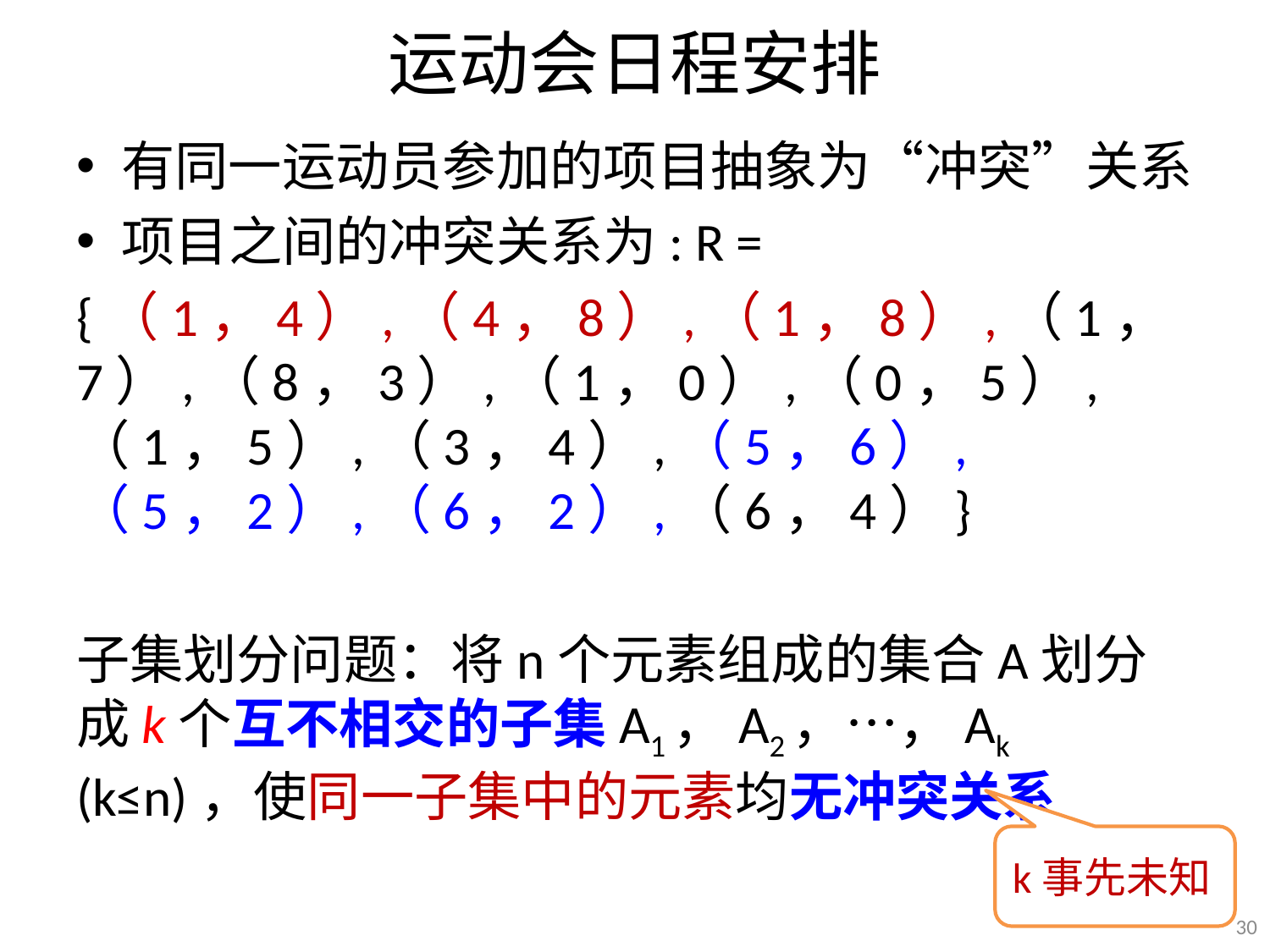

# 运动会日程安排
有同一运动员参加的项目抽象为“冲突”关系
项目之间的冲突关系为: R =
{（1，4）,（4，8）,（1，8）,（1，7）,（8，3）,（1，0）,（0，5）,（1，5）,（3，4）,（5，6）,（5，2）,（6，2）,（6，4）}

子集划分问题：将n个元素组成的集合A划分成k个互不相交的子集A1，A2，…，Ak (k≤n)，使同一子集中的元素均无冲突关系

k事先未知
30